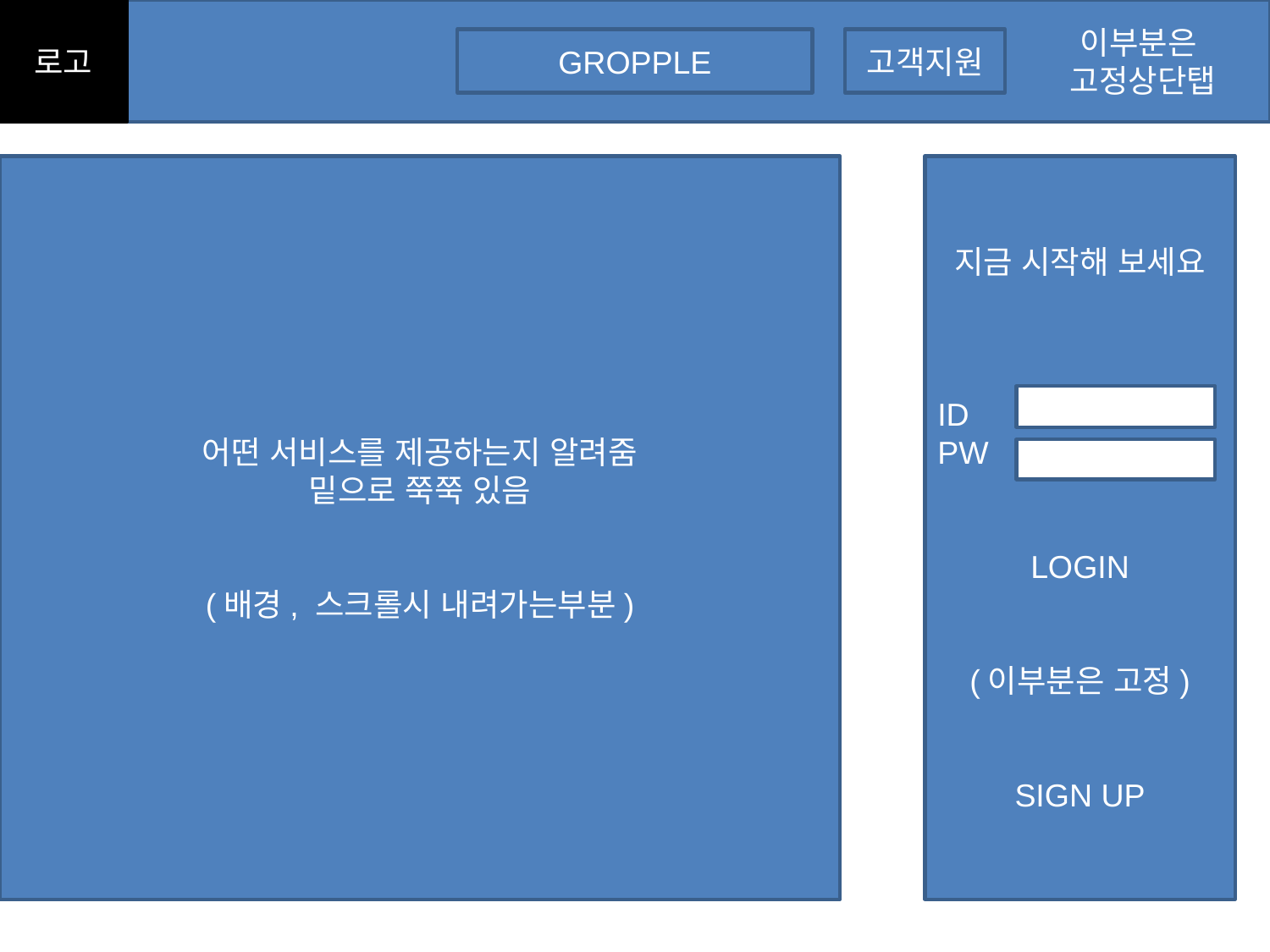

이부분은
				고정상단탭
로고
GROPPLE
고객지원
어떤 서비스를 제공하는지 알려줌
밑으로 쭉쭉 있음

(배경, 스크롤시 내려가는부분)
지금 시작해 보세요

ID
PW

LOGIN

(이부분은 고정)

SIGN UP